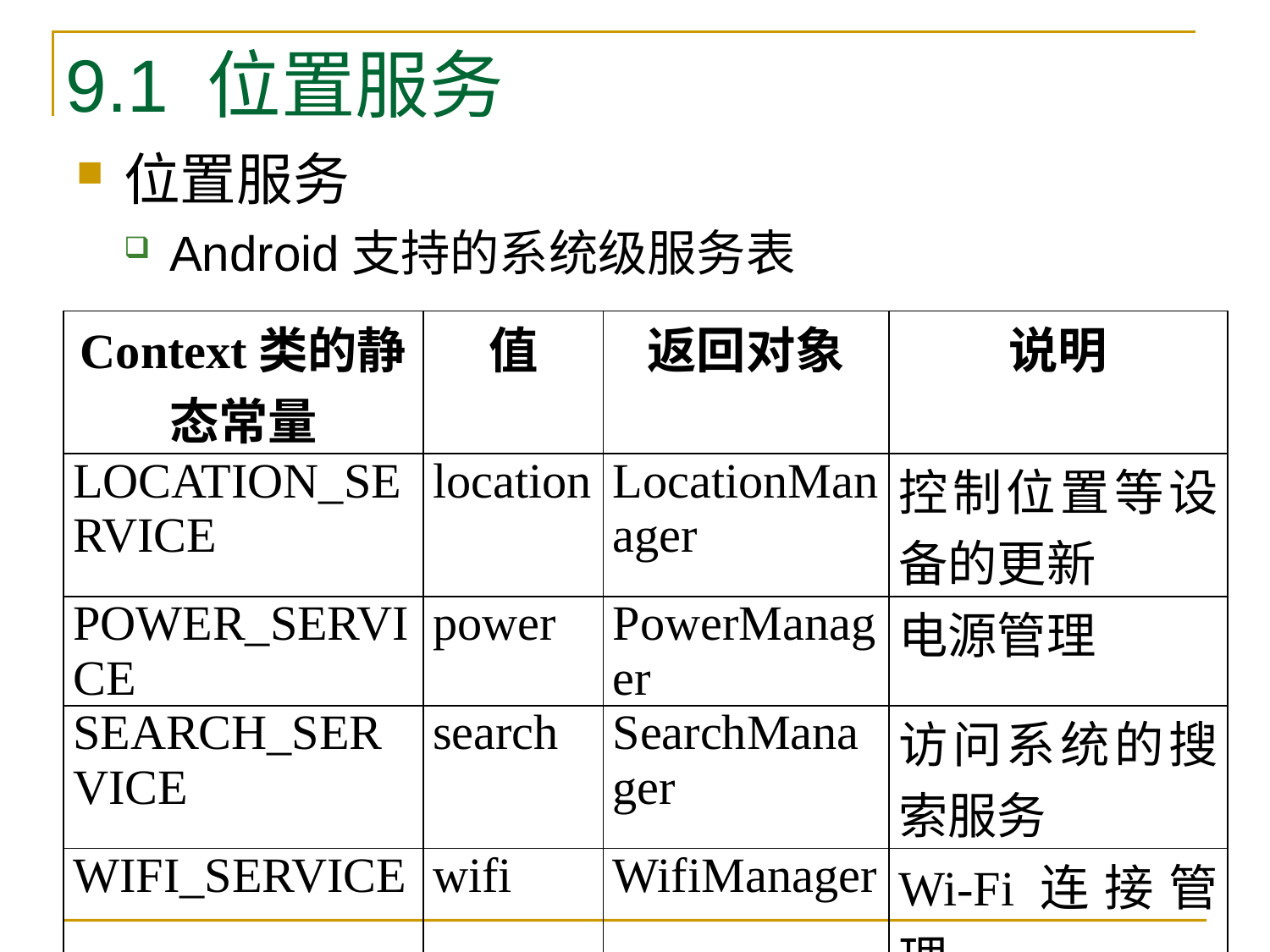

# 9.1 位置服务
位置服务
Android支持的系统级服务表
| Context类的静态常量 | 值 | 返回对象 | 说明 |
| --- | --- | --- | --- |
| LOCATION\_SERVICE | location | LocationManager | 控制位置等设备的更新 |
| POWER\_SERVICE | power | PowerManager | 电源管理 |
| SEARCH\_SERVICE | search | SearchManager | 访问系统的搜索服务 |
| WIFI\_SERVICE | wifi | WifiManager | Wi-Fi连接管理 |